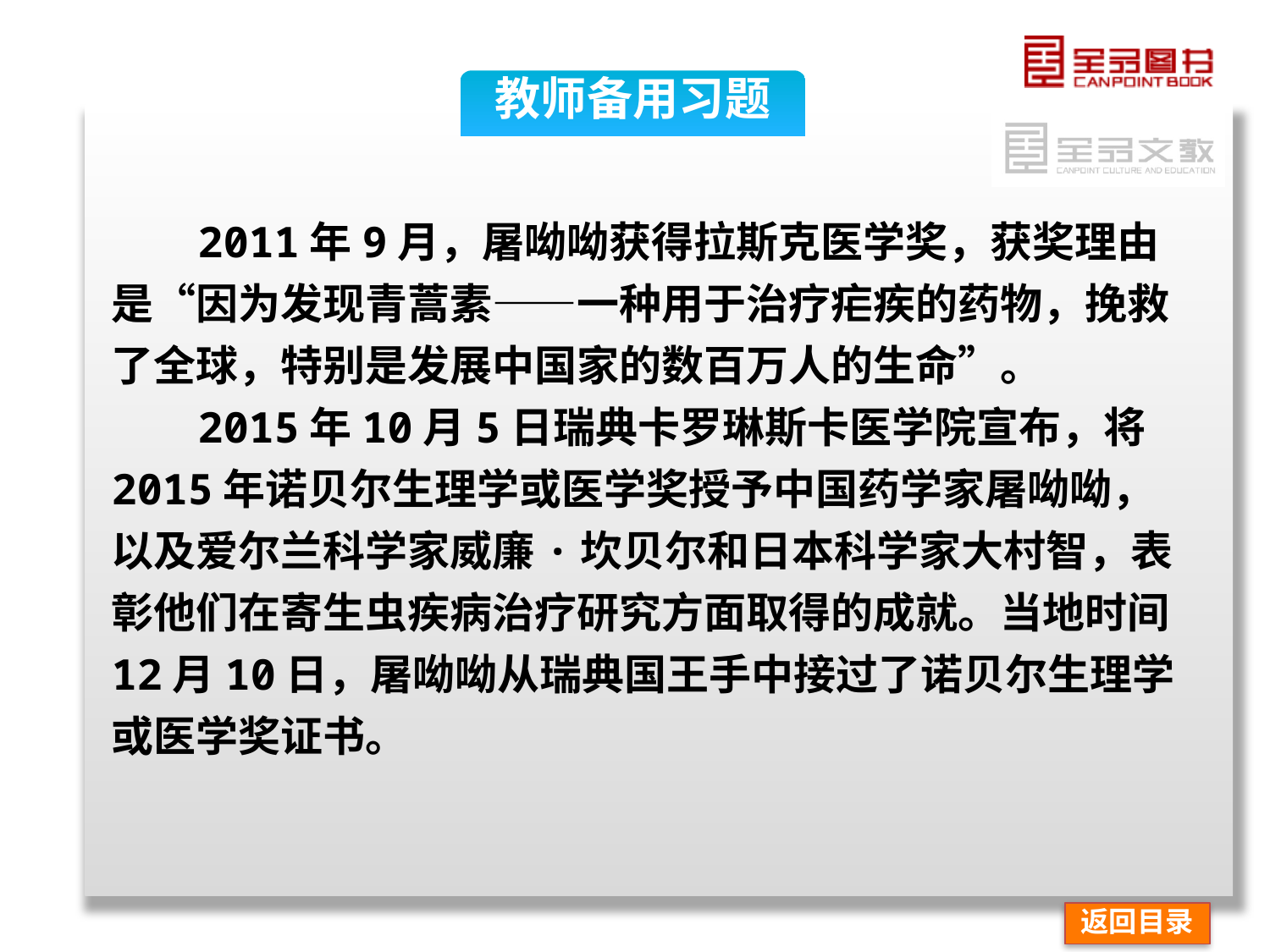

教师备用习题
2011年9月，屠呦呦获得拉斯克医学奖，获奖理由是“因为发现青蒿素——一种用于治疗疟疾的药物，挽救了全球，特别是发展中国家的数百万人的生命”。
2015年10月5日瑞典卡罗琳斯卡医学院宣布，将2015年诺贝尔生理学或医学奖授予中国药学家屠呦呦，以及爱尔兰科学家威廉·坎贝尔和日本科学家大村智，表彰他们在寄生虫疾病治疗研究方面取得的成就。当地时间12月10日，屠呦呦从瑞典国王手中接过了诺贝尔生理学或医学奖证书。
返回目录